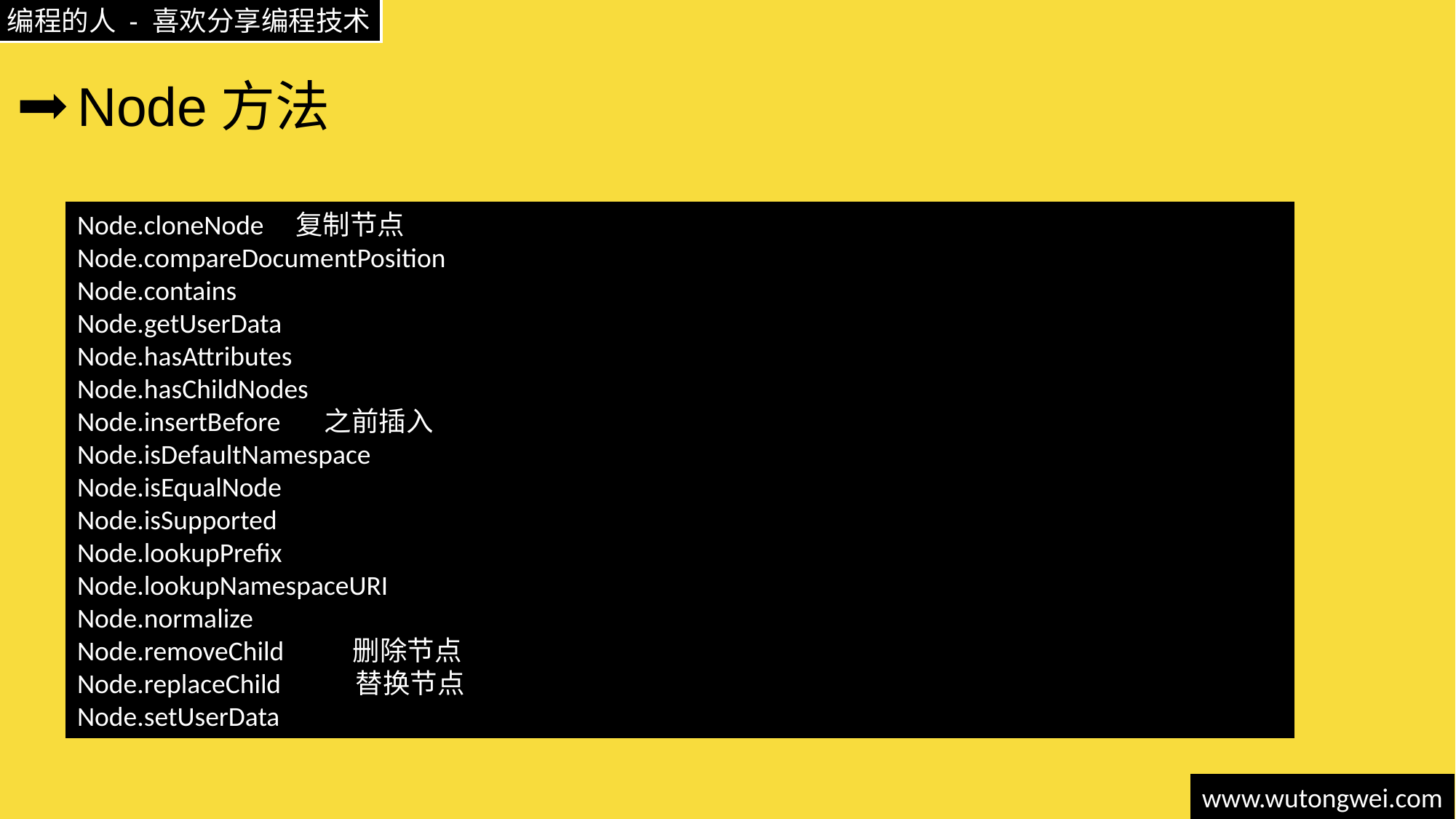

# Node方法
Node.cloneNode    复制节点
Node.compareDocumentPosition
Node.contains
Node.getUserData
Node.hasAttributes
Node.hasChildNodes
Node.insertBefore      之前插入
Node.isDefaultNamespace
Node.isEqualNode
Node.isSupported
Node.lookupPrefix
Node.lookupNamespaceURI
Node.normalize
Node.removeChild          删除节点
Node.replaceChild           替换节点
Node.setUserData